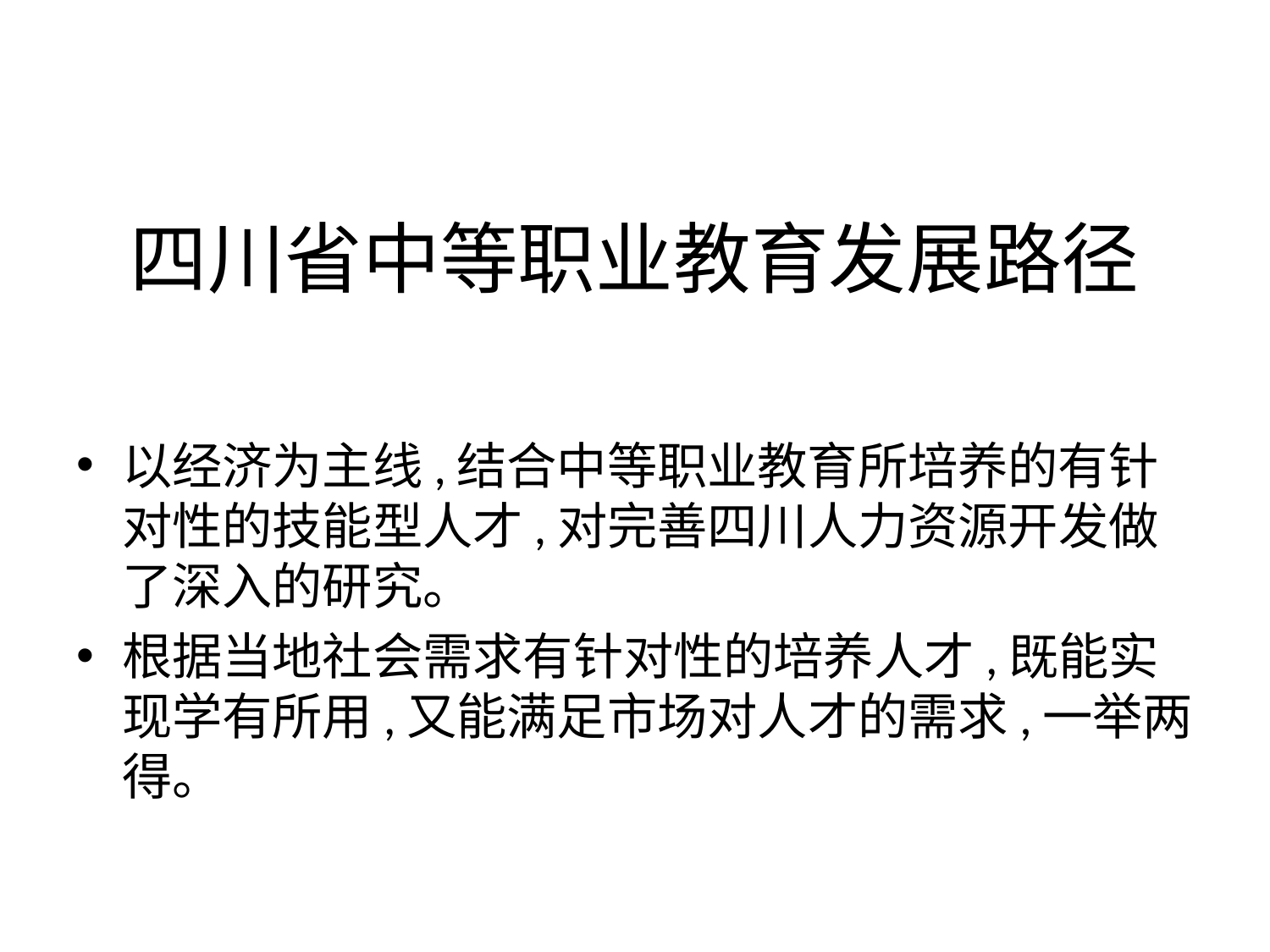

# 四川省中等职业教育发展路径
以经济为主线,结合中等职业教育所培养的有针对性的技能型人才,对完善四川人力资源开发做了深入的研究。
根据当地社会需求有针对性的培养人才,既能实现学有所用,又能满足市场对人才的需求,一举两得。